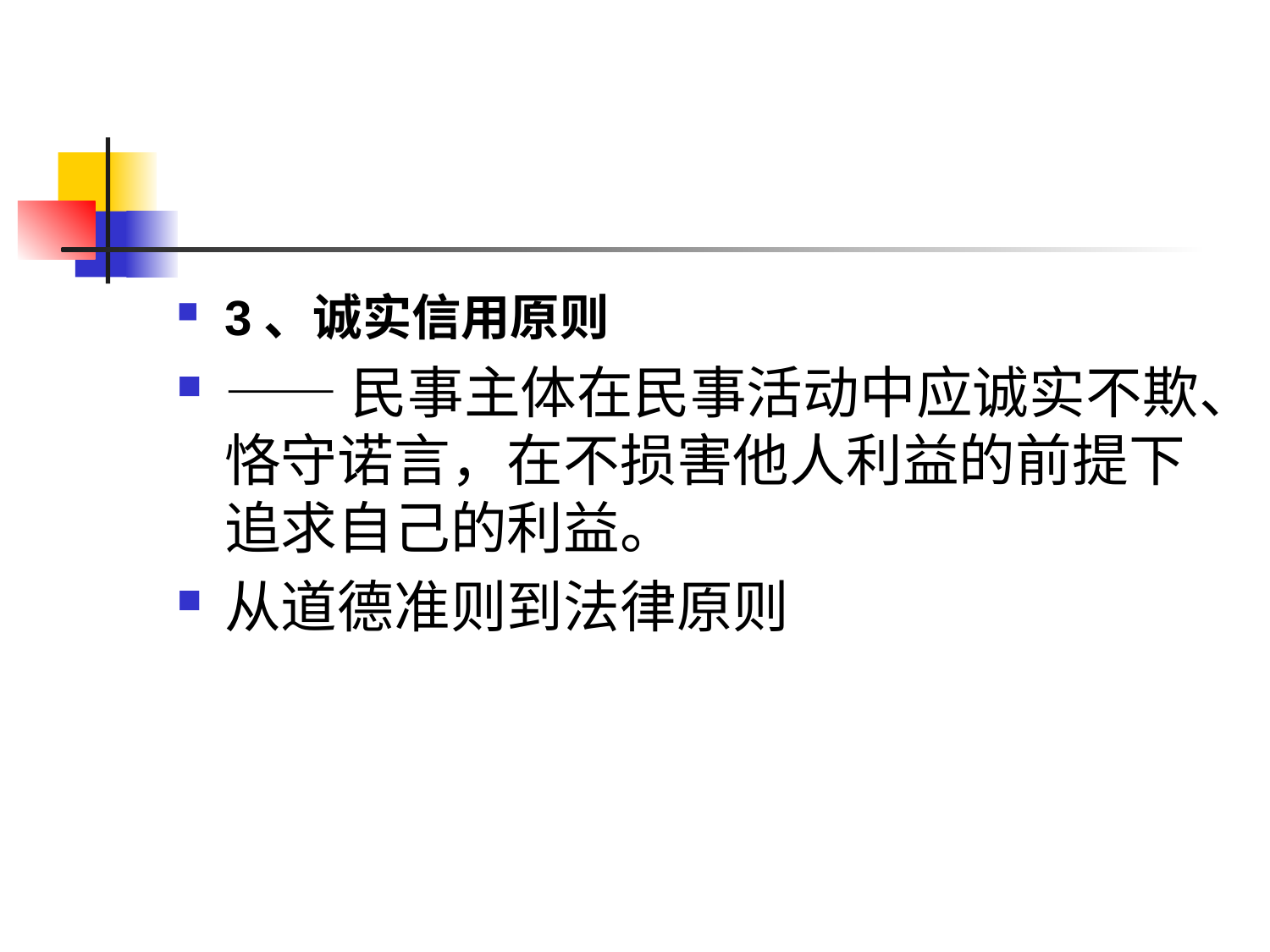

#
3、诚实信用原则
——民事主体在民事活动中应诚实不欺、恪守诺言，在不损害他人利益的前提下追求自己的利益。
从道德准则到法律原则